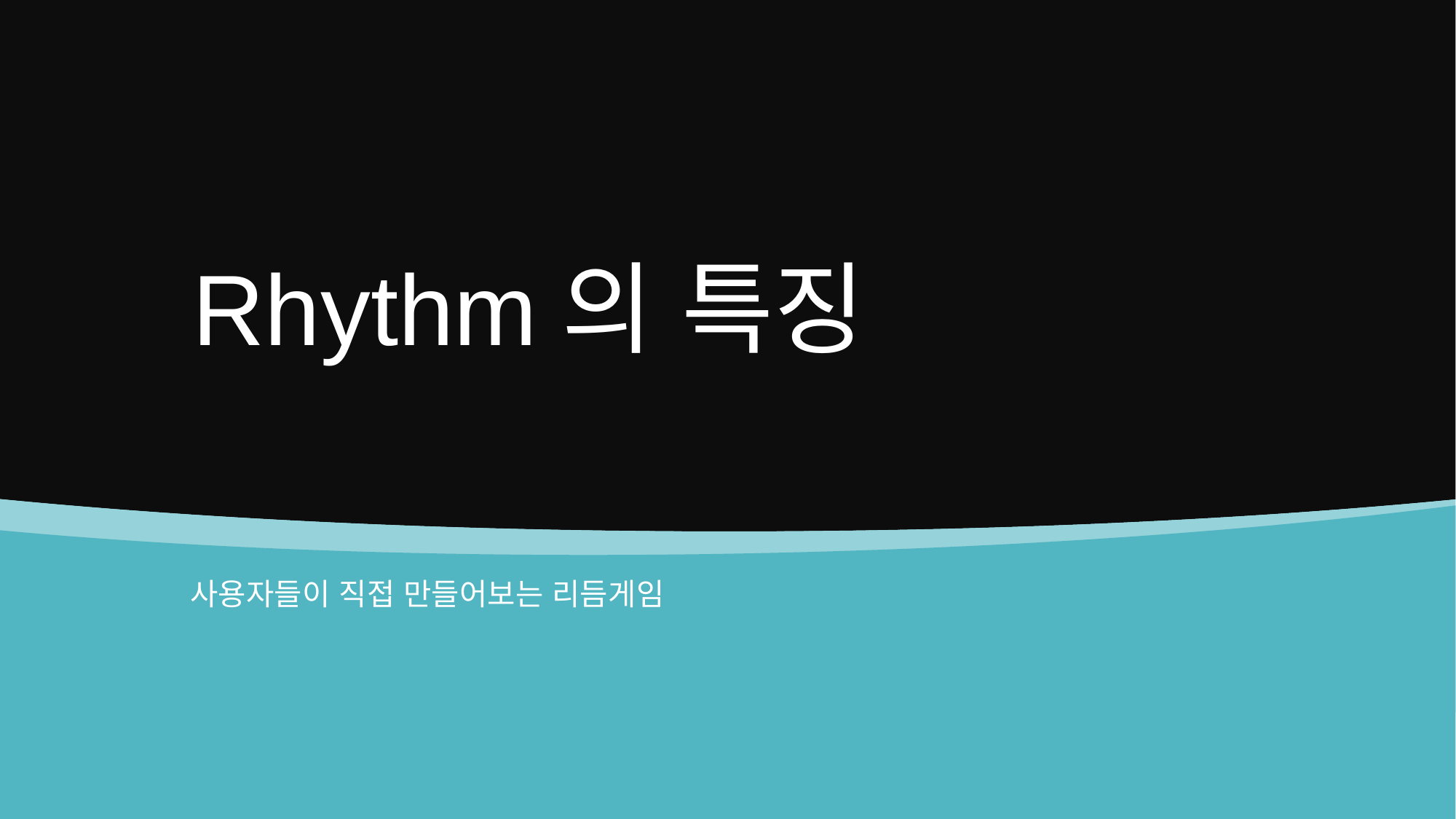

# Rhythm의 특징
사용자들이 직접 만들어보는 리듬게임